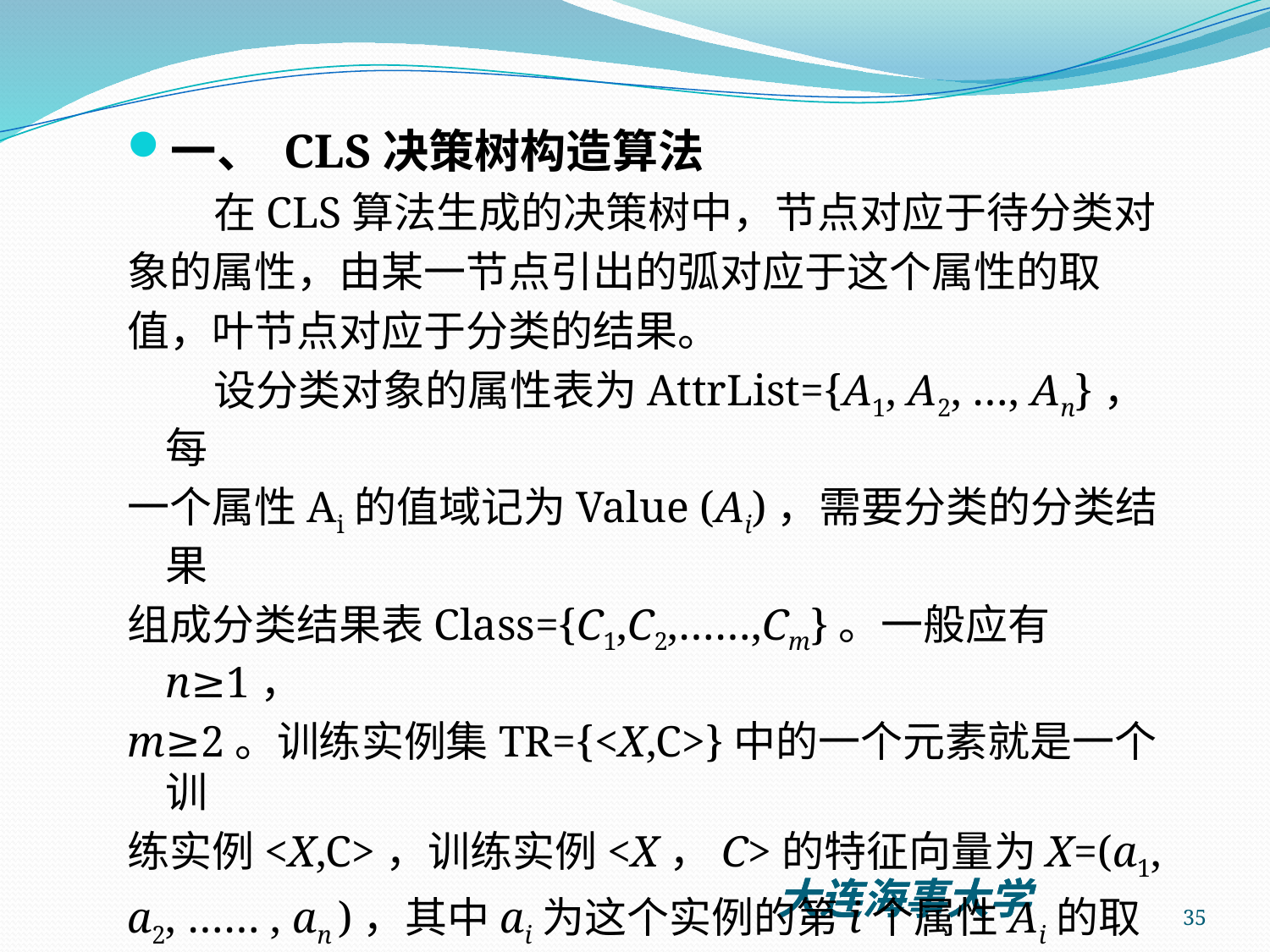

一、 CLS决策树构造算法
        在CLS算法生成的决策树中，节点对应于待分类对
象的属性，由某一节点引出的弧对应于这个属性的取
值，叶节点对应于分类的结果。
        设分类对象的属性表为AttrList={A1, A2, …, An}，每
一个属性Ai的值域记为Value (Ai)，需要分类的分类结果
组成分类结果表Class={C1,C2,……,Cm}。一般应有n≥1，
m≥2。训练实例集TR={<X,C>}中的一个元素就是一个训
练实例<X,C>，训练实例<X，C>的特征向量为X=(a1,
a2, …… , an )，其中ai为这个实例的第i个属性Ai的取值，
C为这个实例的分类结果，C∈Class。
35